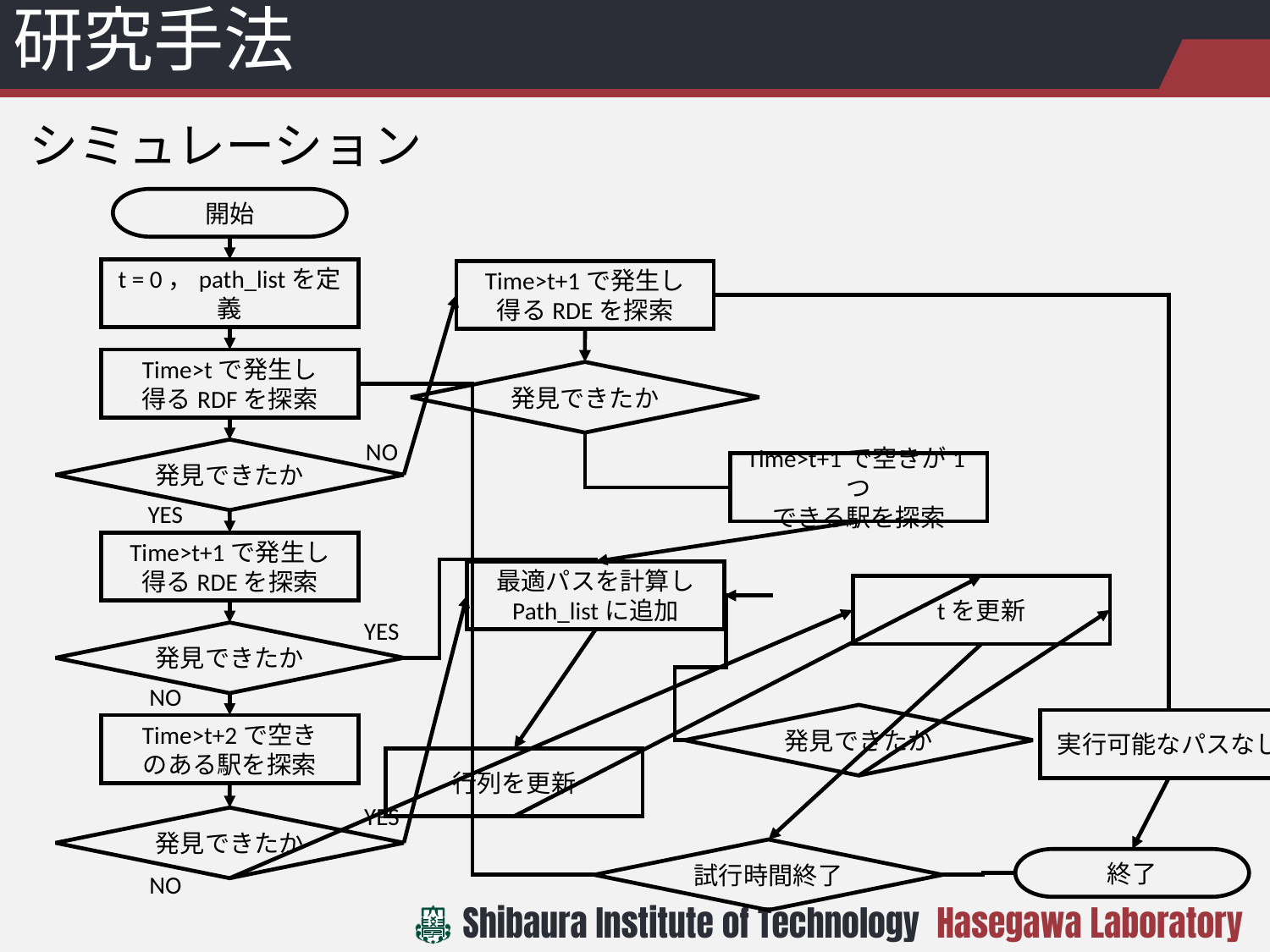

# 研究手法
シミュレーション
開始
t = 0，path_listを定義
Time>t+1で発生し
得るRDEを探索
Time>tで発生し
得るRDFを探索
発見できたか
NO
発見できたか
Time>t+1で空きが1つ
できる駅を探索
YES
Time>t+1で発生し
得るRDEを探索
最適パスを計算し
Path_listに追加
tを更新
YES
発見できたか
NO
発見できたか
実行可能なパスなし
Time>t+2で空き
のある駅を探索
行列を更新
YES
発見できたか
試行時間終了
終了
NO